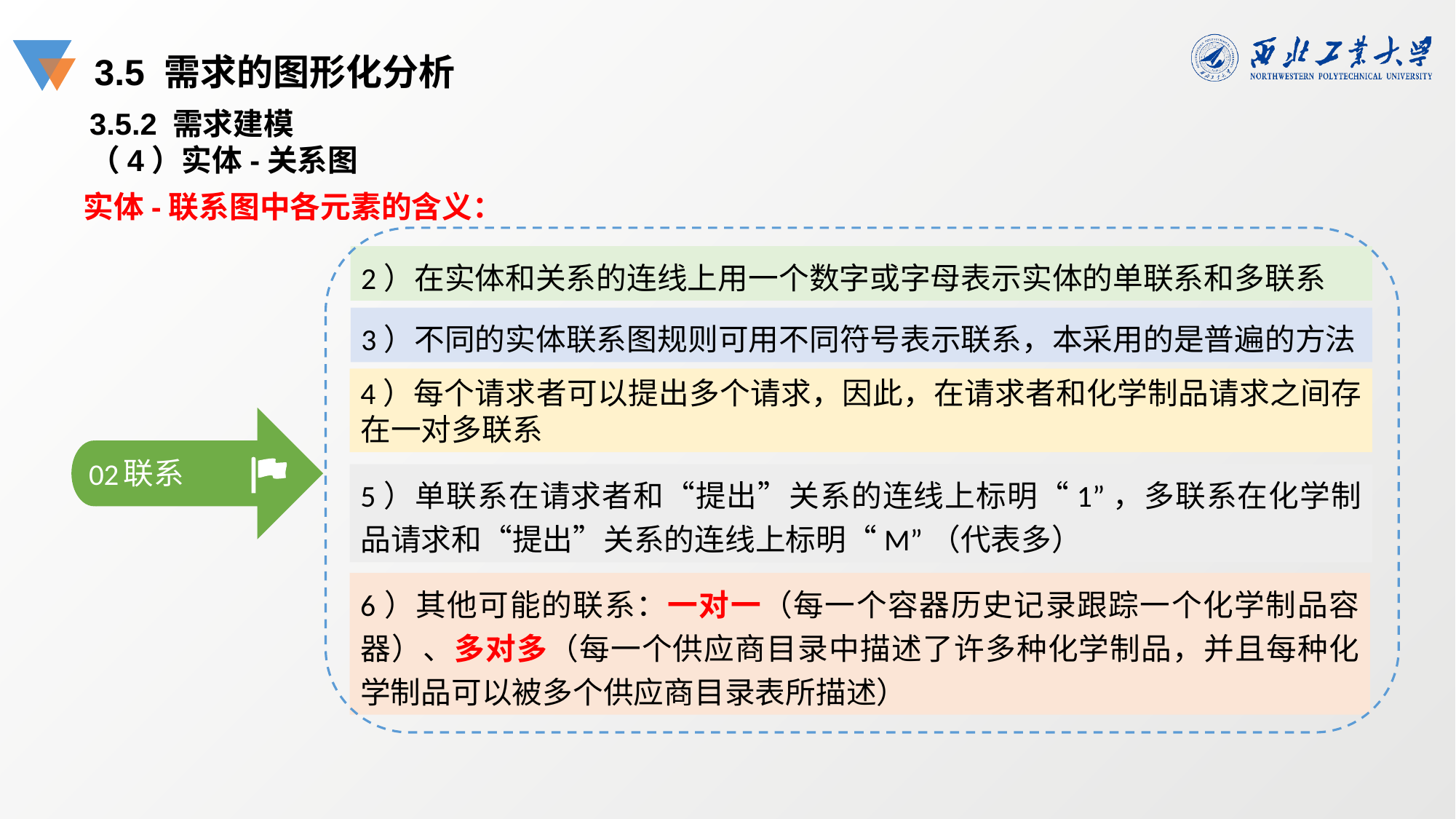

3.5 需求的图形化分析
3.5.2 需求建模
（4）实体-关系图
实体-联系图中各元素的含义：

2）在实体和关系的连线上用一个数字或字母表示实体的单联系和多联系
3）不同的实体联系图规则可用不同符号表示联系，本采用的是普遍的方法
4）每个请求者可以提出多个请求，因此，在请求者和化学制品请求之间存在一对多联系

02

联系
5）单联系在请求者和“提出”关系的连线上标明“1”，多联系在化学制品请求和“提出”关系的连线上标明“M”（代表多）
6）其他可能的联系：一对一（每一个容器历史记录跟踪一个化学制品容器）、多对多（每一个供应商目录中描述了许多种化学制品，并且每种化学制品可以被多个供应商目录表所描述）

29